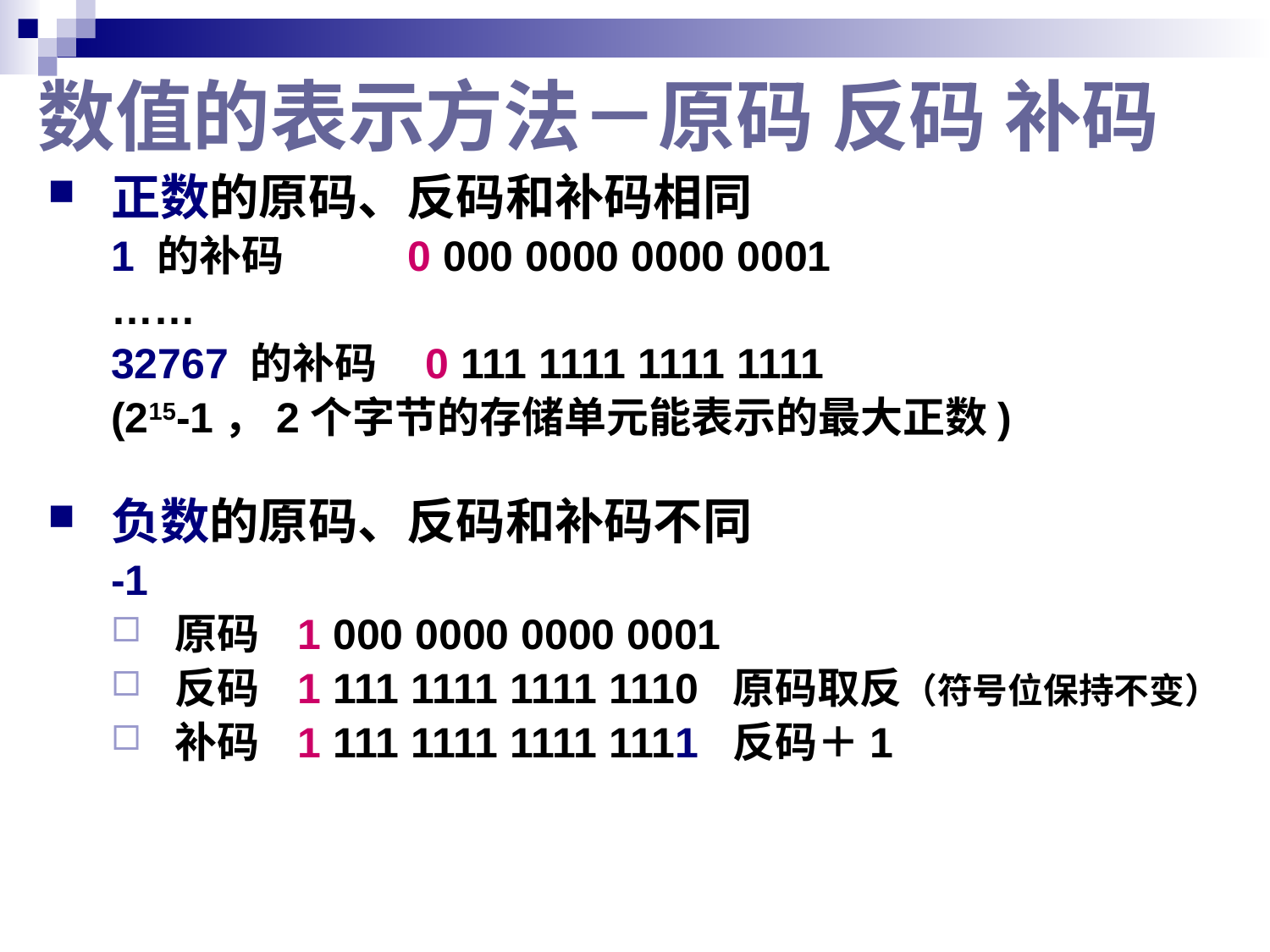

# 数值的表示方法－原码 反码 补码
正数的原码、反码和补码相同
1 的补码            0 000 0000 0000 0001
……
32767 的补码    0 111 1111 1111 1111
(215-1，2个字节的存储单元能表示的最大正数)

负数的原码、反码和补码不同
-1
原码   1 000 0000 0000 0001
反码   1 111 1111 1111 1110  原码取反（符号位保持不变）
补码   1 111 1111 1111 1111  反码＋1